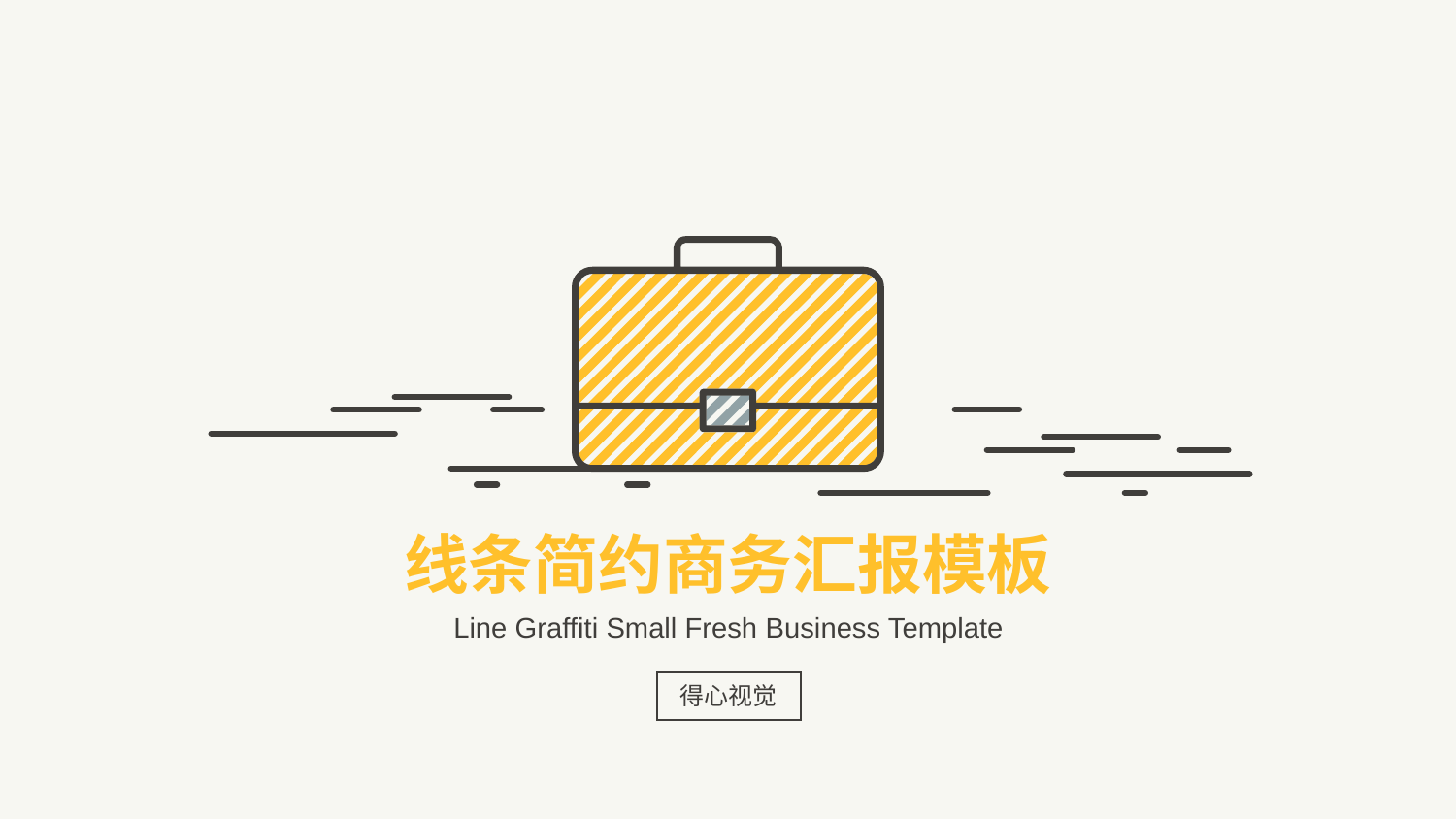

线条简约商务汇报模板
Line Graffiti Small Fresh Business Template

得心视觉